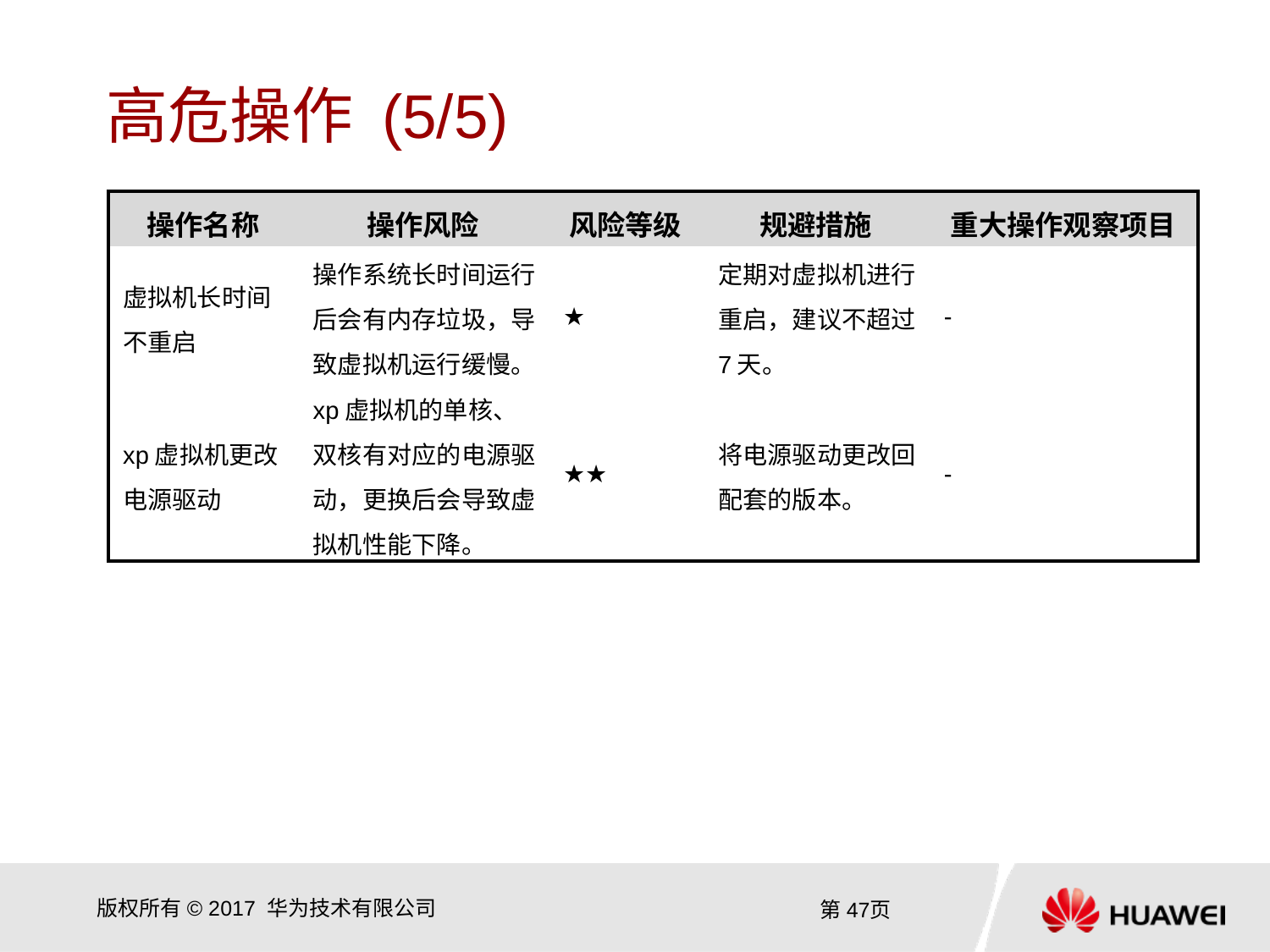

# 高危操作 (5/5)
| 操作名称 | 操作风险 | 风险等级 | 规避措施 | 重大操作观察项目 |
| --- | --- | --- | --- | --- |
| 虚拟机长时间不重启 | 操作系统长时间运行后会有内存垃圾，导致虚拟机运行缓慢。 | ★ | 定期对虚拟机进行重启，建议不超过7天。 | - |
| xp虚拟机更改电源驱动 | xp虚拟机的单核、双核有对应的电源驱动，更换后会导致虚拟机性能下降。 | ★★ | 将电源驱动更改回配套的版本。 | - |